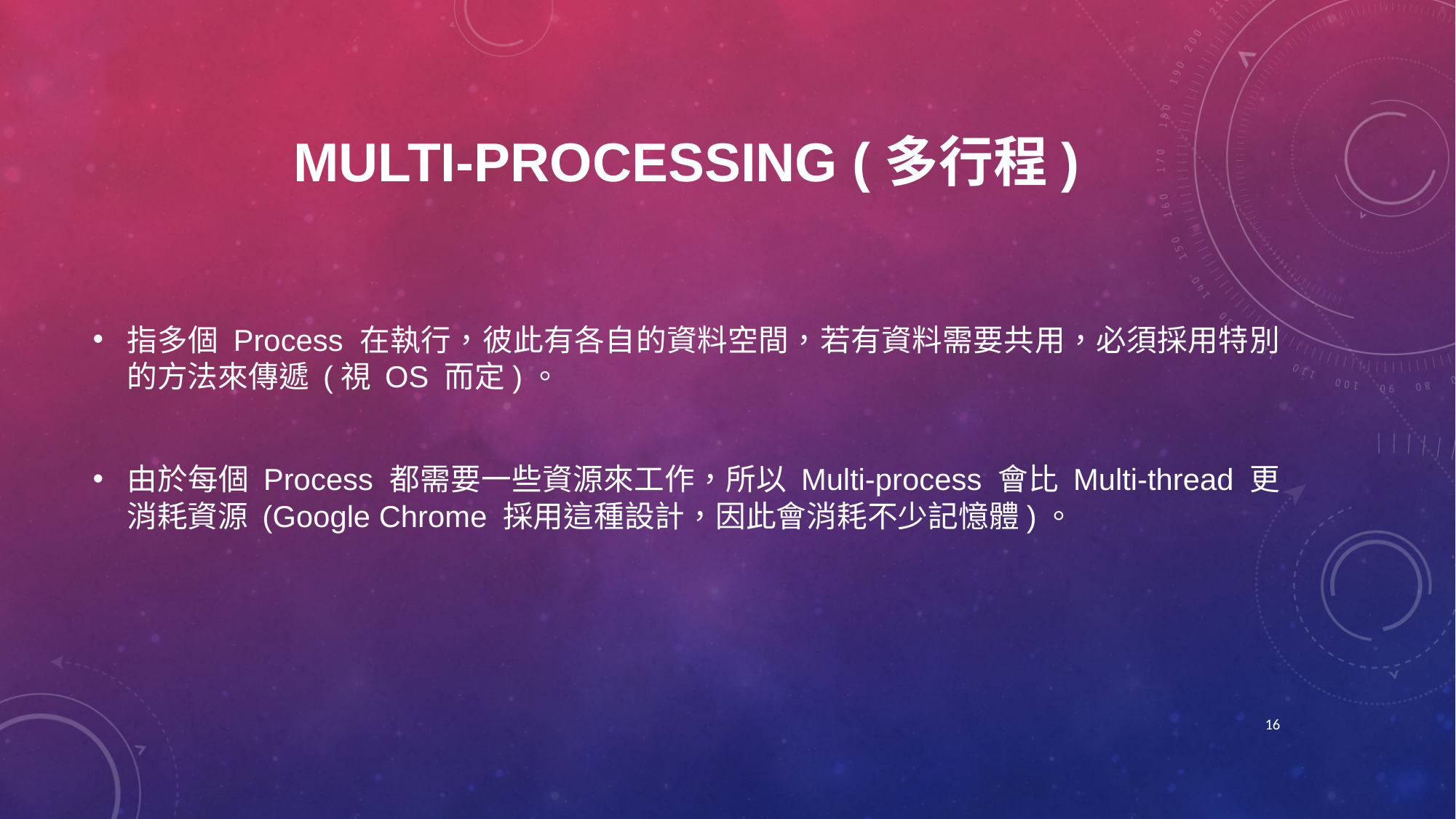

# Multi-processing (多行程)
指多個 Process 在執行，彼此有各自的資料空間，若有資料需要共用，必須採用特別的方法來傳遞 (視 OS 而定)。

由於每個 Process 都需要一些資源來工作，所以 Multi-process 會比 Multi-thread 更消耗資源 (Google Chrome 採用這種設計，因此會消耗不少記憶體)。
16